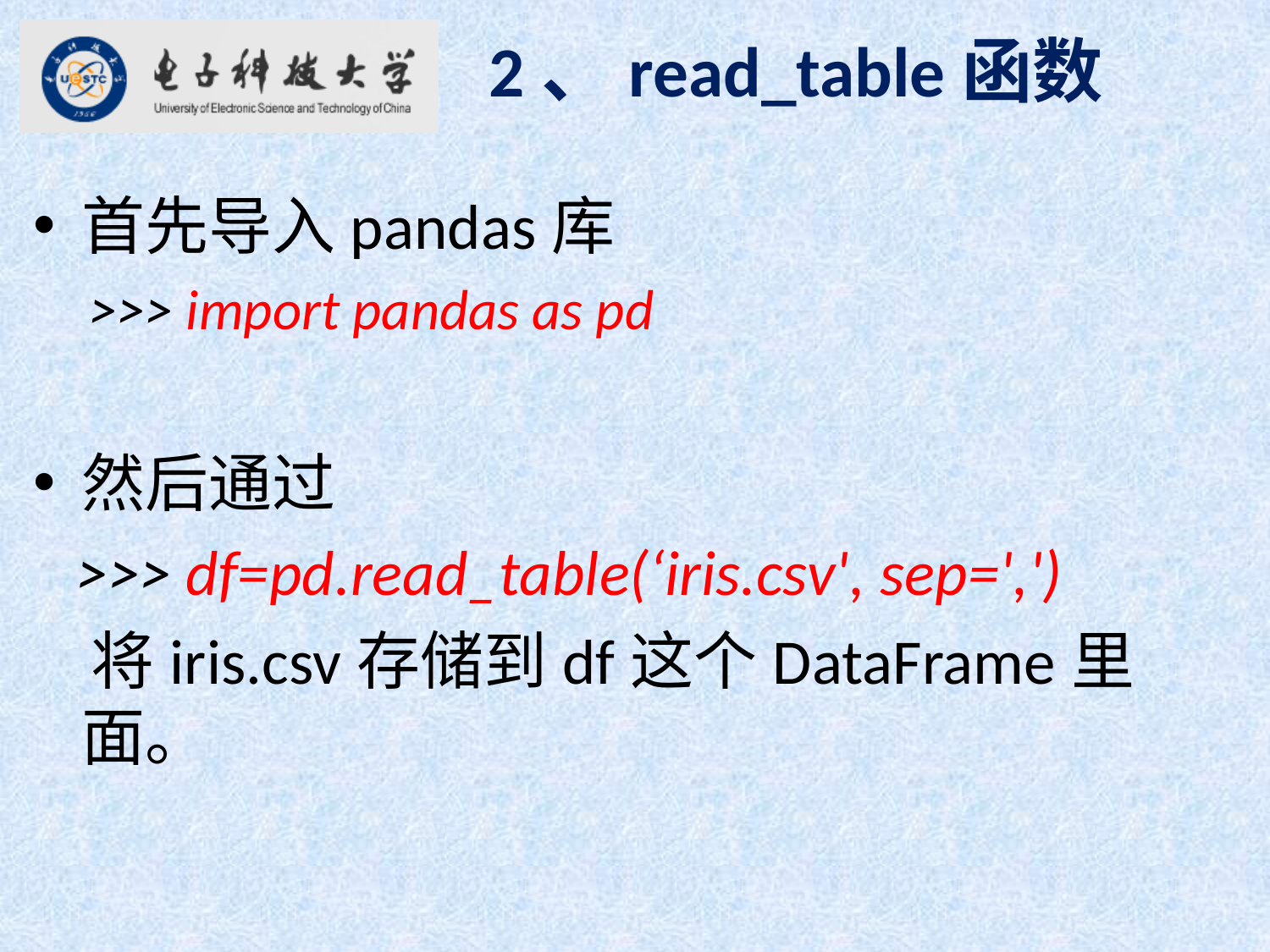

2、read_table函数
首先导入pandas库
>>> import pandas as pd

然后通过
   >>> df=pd.read_table(‘iris.csv', sep=',')
   将iris.csv存储到df这个DataFrame里面。